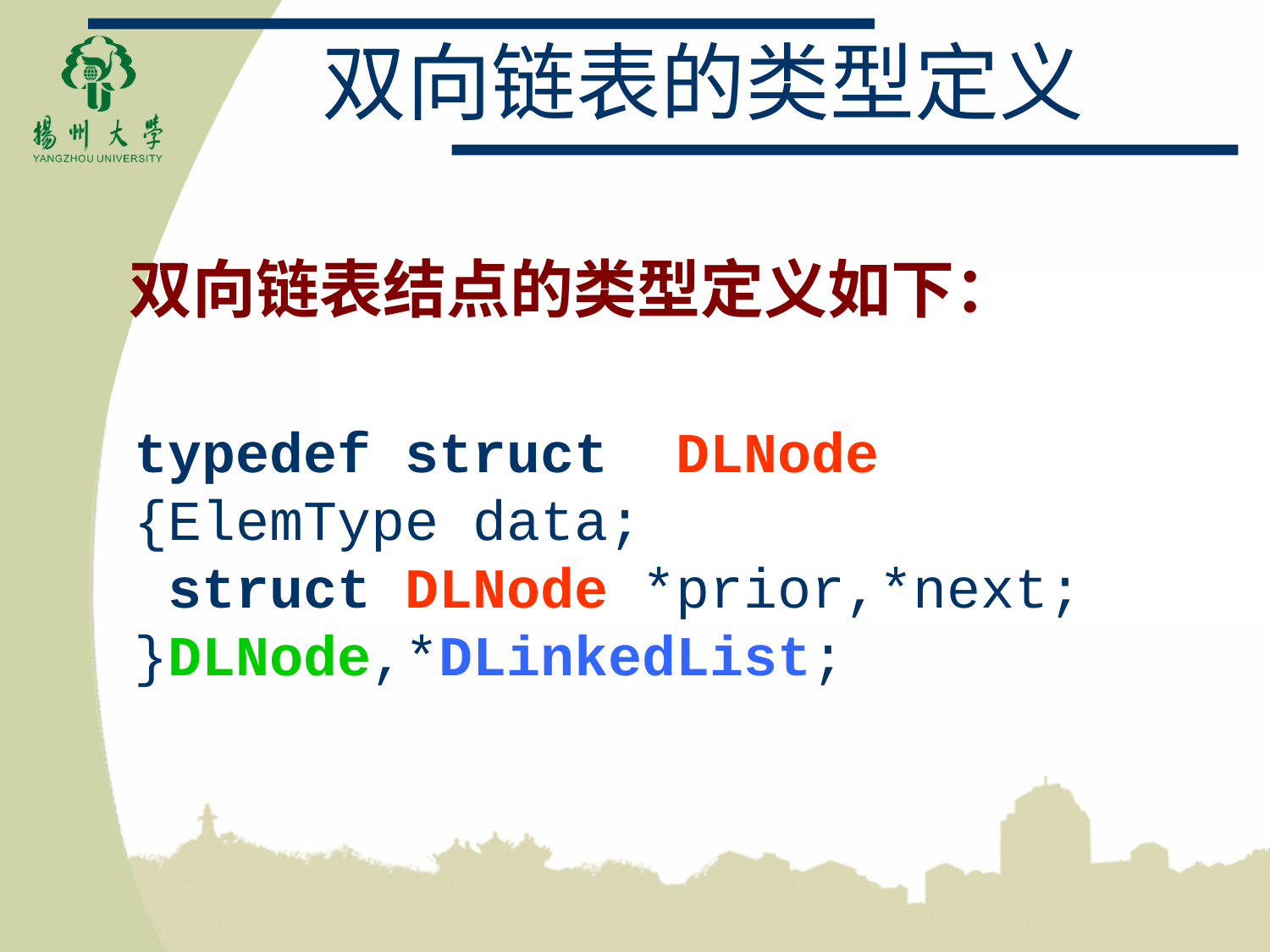

# 双向链表的类型定义
双向链表结点的类型定义如下：

typedef struct  DLNode
{ElemType data;
 struct DLNode *prior,*next;
}DLNode,*DLinkedList;